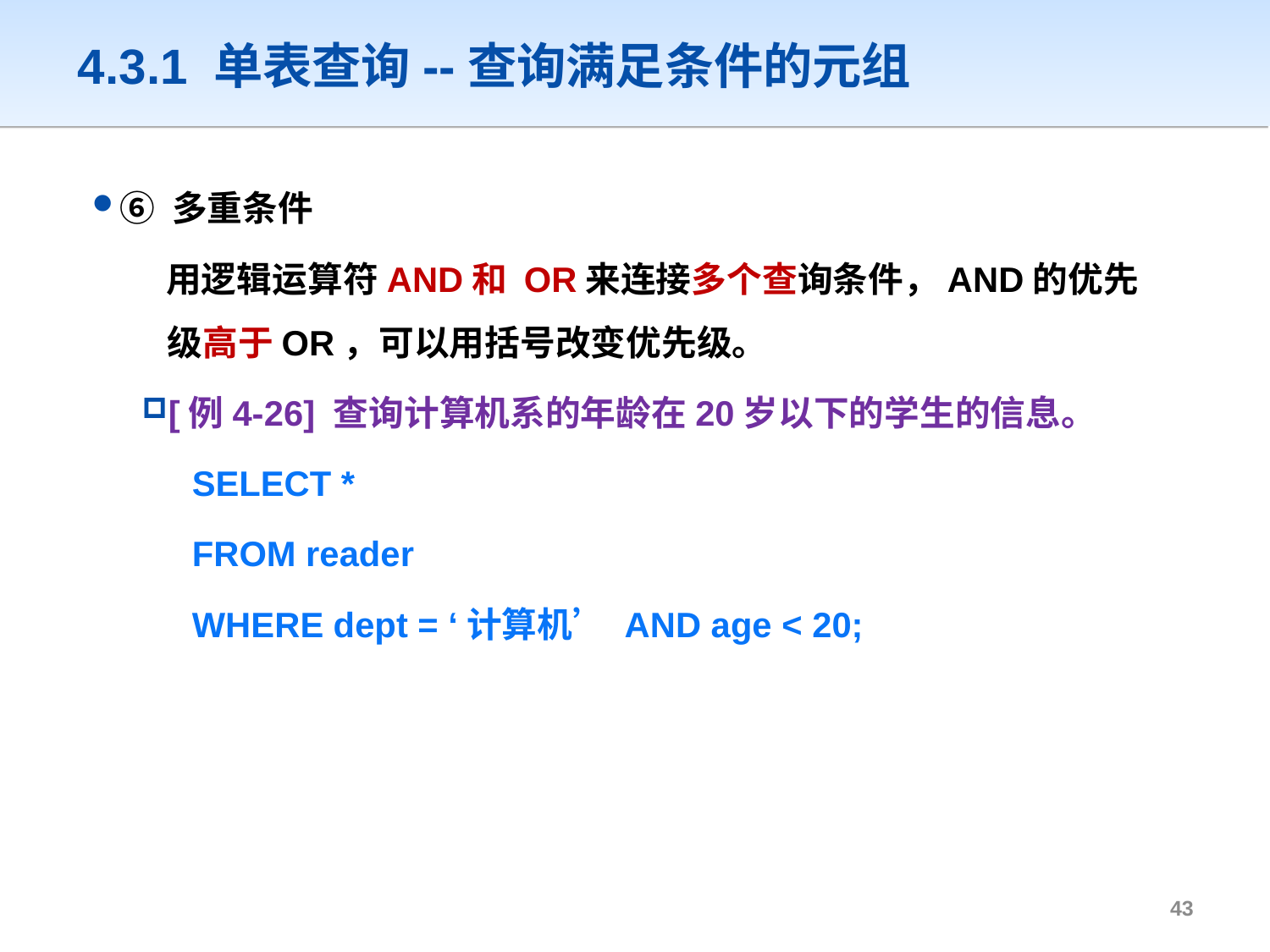

# 4.3.1 单表查询--查询满足条件的元组
⑥ 多重条件
  用逻辑运算符AND和 OR来连接多个查询条件，AND的优先级高于OR，可以用括号改变优先级。
[例4-26] 查询计算机系的年龄在20岁以下的学生的信息。
SELECT *
FROM reader
WHERE dept = ‘计算机’ AND age < 20;

43